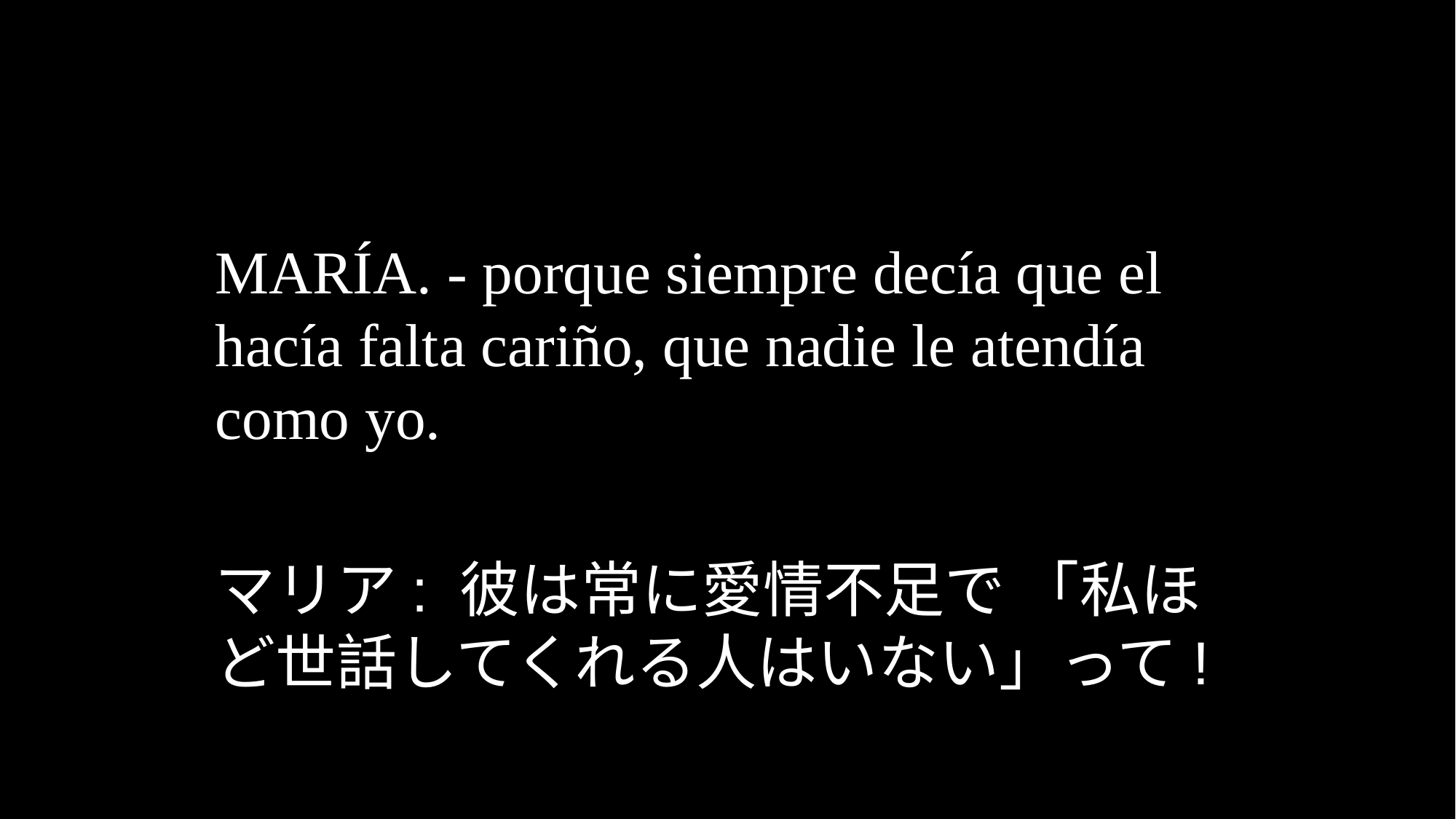

MARÍA. - porque siempre decía que el hacía falta cariño, que nadie le atendía como yo.

マリア: 彼は常に愛情不足で 「私ほど世話してくれる人はいない」って!